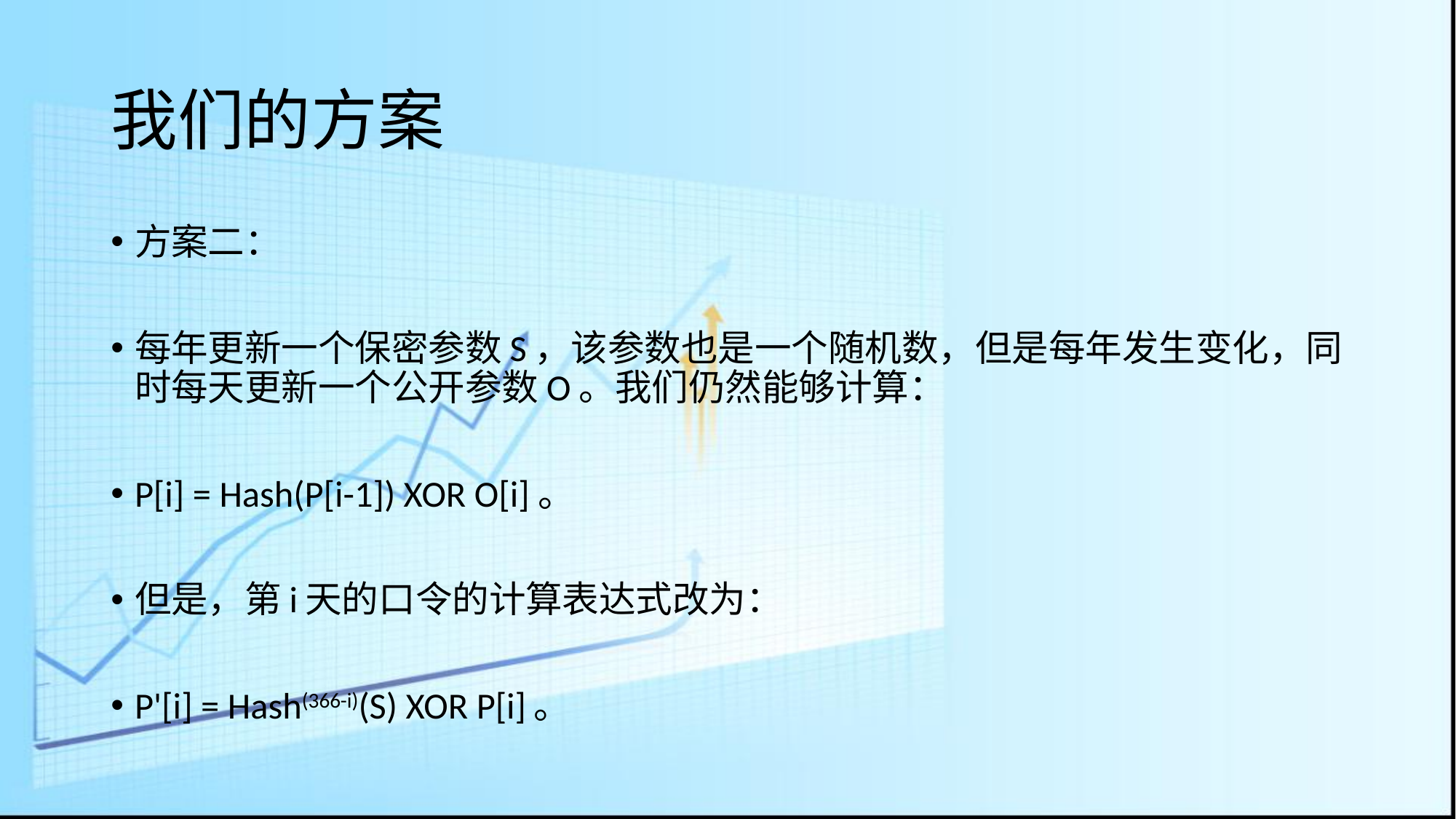

# 我们的方案
方案二：

每年更新一个保密参数S，该参数也是一个随机数，但是每年发生变化，同时每天更新一个公开参数O。我们仍然能够计算：

P[i] = Hash(P[i-1]) XOR O[i]。

但是，第i天的口令的计算表达式改为：

P'[i] = Hash(366-i)(S) XOR P[i]。